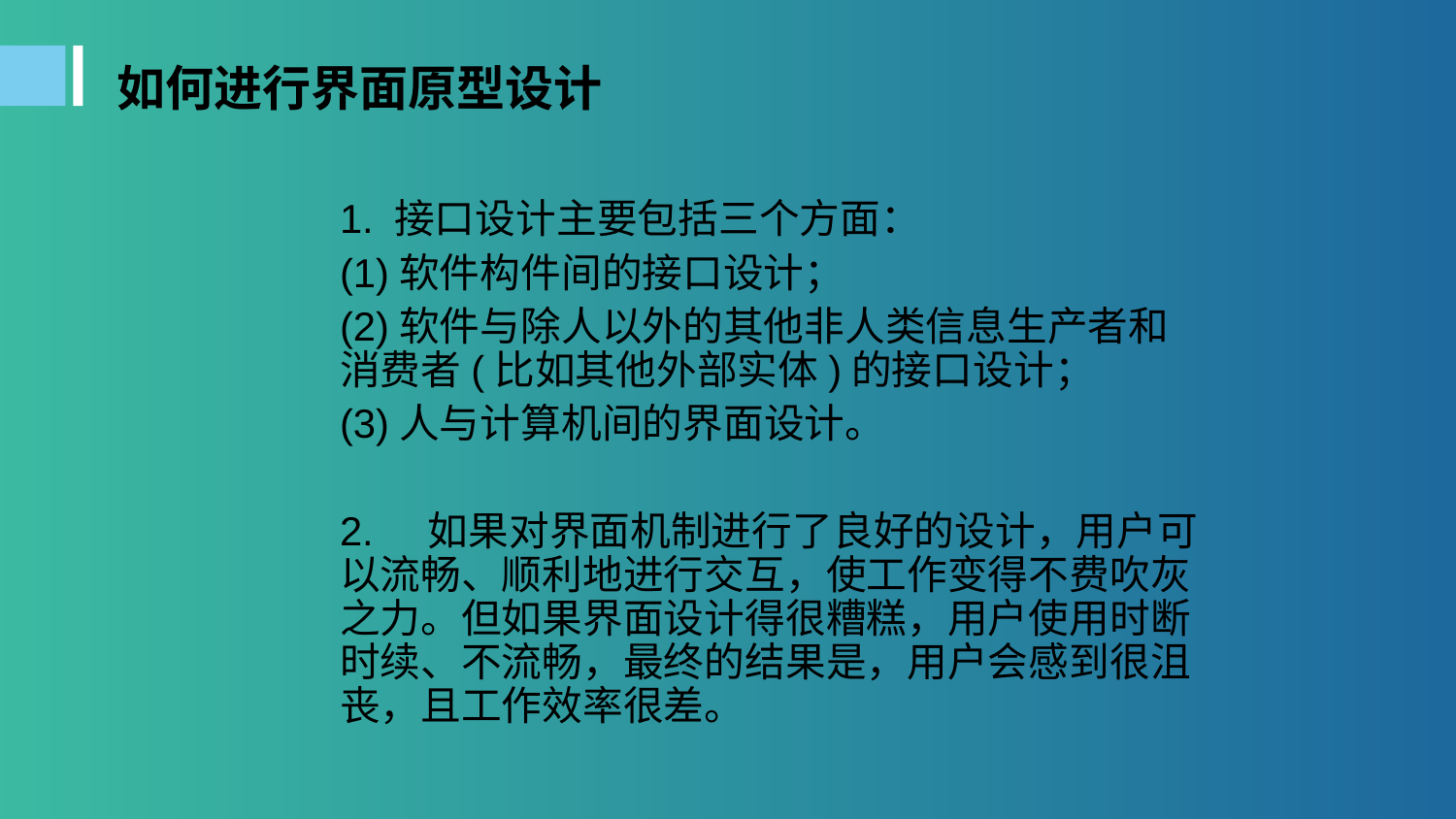

如何进行界面原型设计
1. 接口设计主要包括三个方面：
(1)软件构件间的接口设计；
(2)软件与除人以外的其他非人类信息生产者和消费者(比如其他外部实体)的接口设计；
(3)人与计算机间的界面设计。

2.    如果对界面机制进行了良好的设计，用户可以流畅、顺利地进行交互，使工作变得不费吹灰之力。但如果界面设计得很糟糕，用户使用时断时续、不流畅，最终的结果是，用户会感到很沮丧，且工作效率很差。